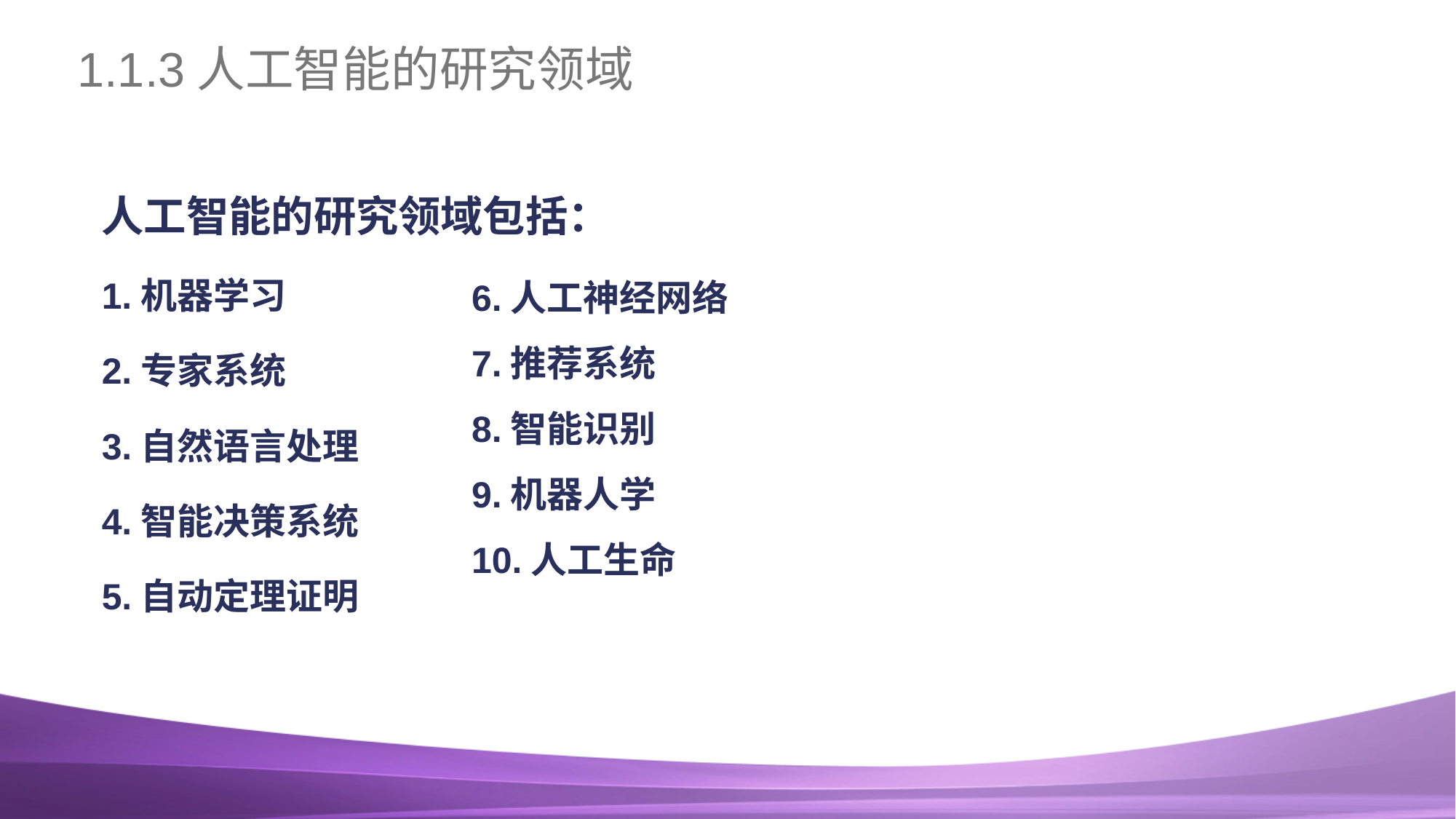

# 1.1.3人工智能的研究领域
人工智能的研究领域包括：
1.机器学习
2.专家系统
3.自然语言处理
4.智能决策系统
5.自动定理证明

6.人工神经网络
7.推荐系统
8.智能识别
9.机器人学
10.人工生命